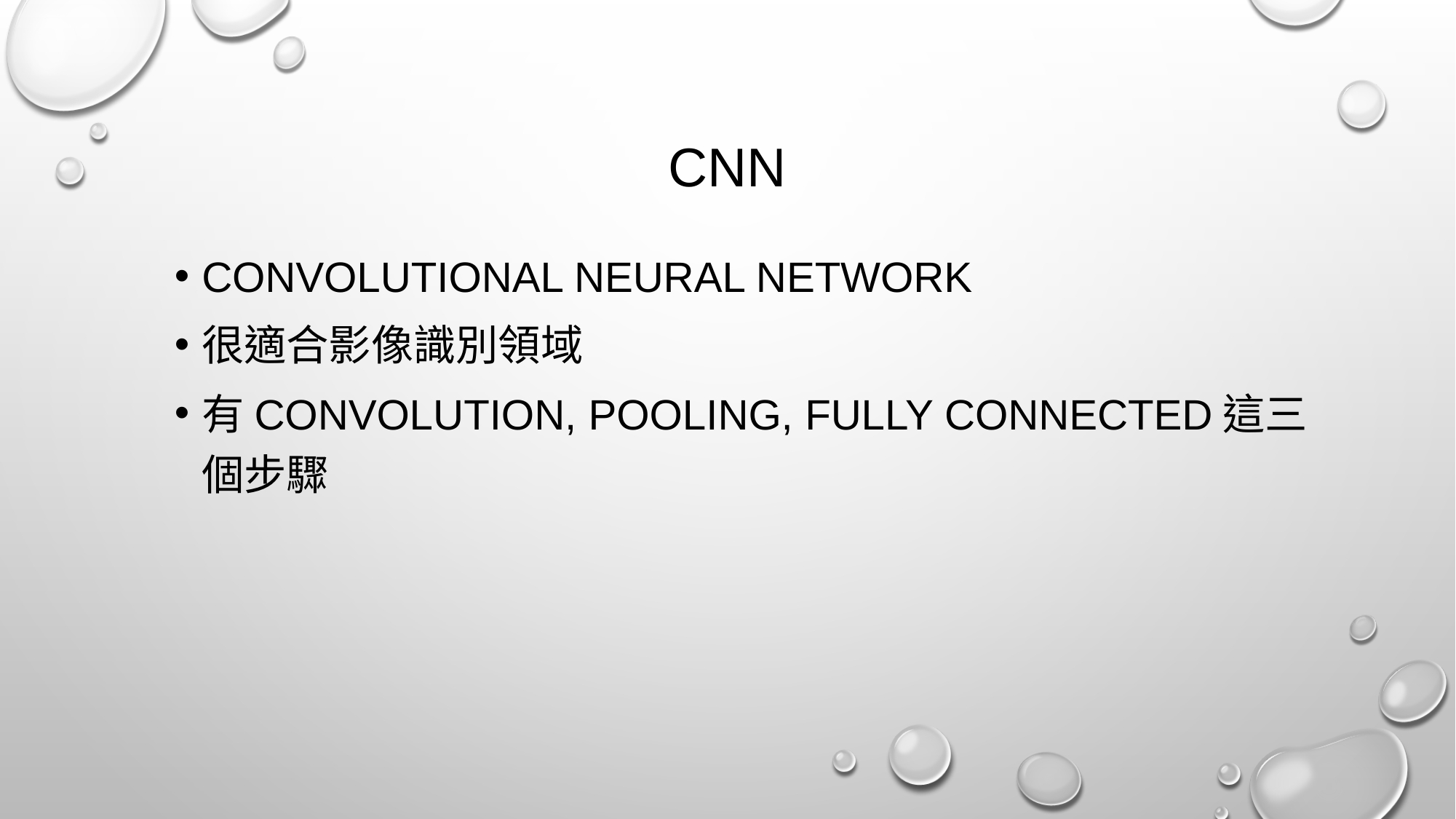

# cnn
Convolutional Neural Network
很適合影像識別領域
有Convolution, Pooling, Fully Connected這三個步驟